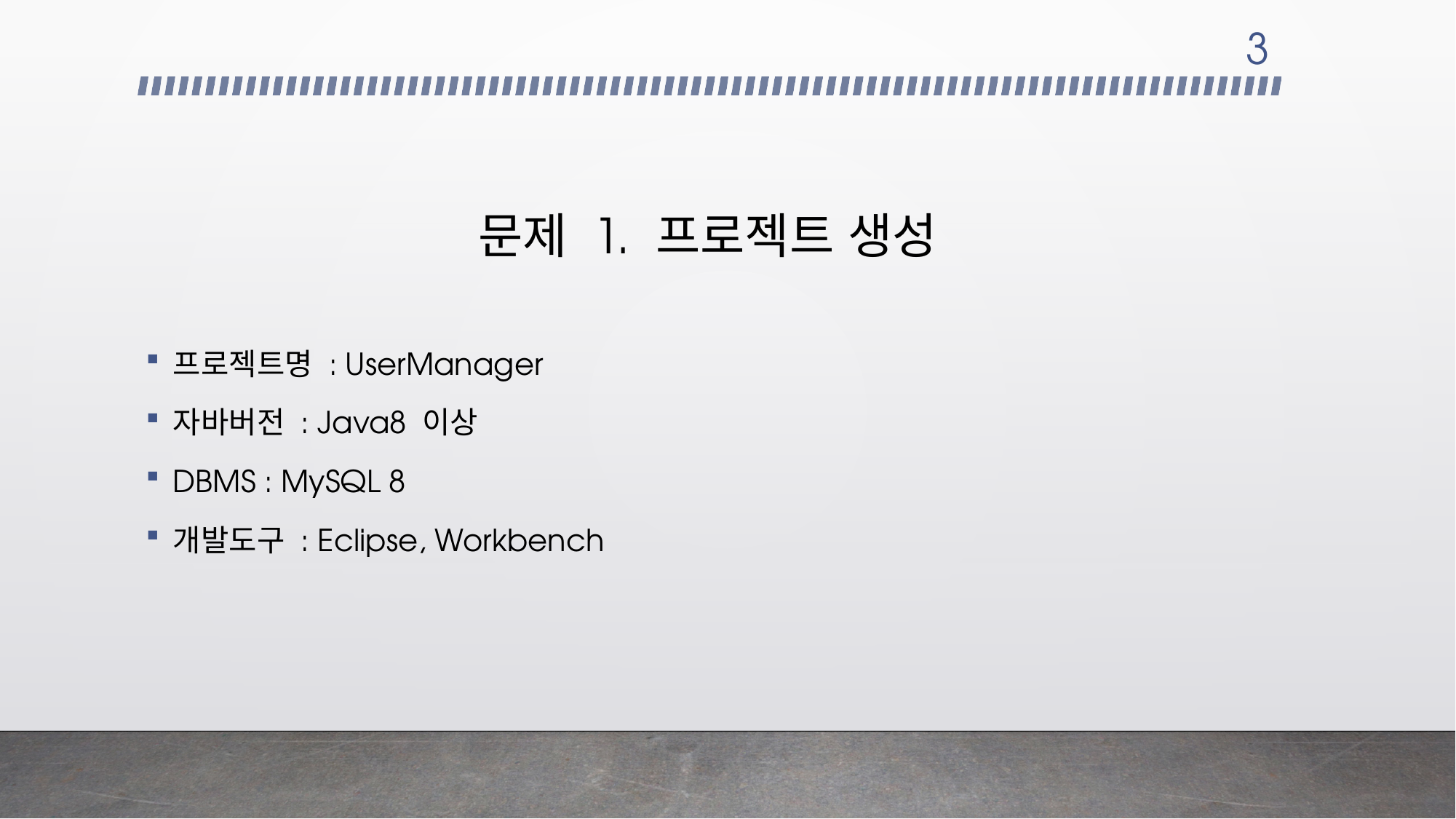

3
# 문제 1. 프로젝트 생성
프로젝트명 : UserManager
자바버전 : Java8 이상
DBMS : MySQL 8
개발도구 : Eclipse, Workbench